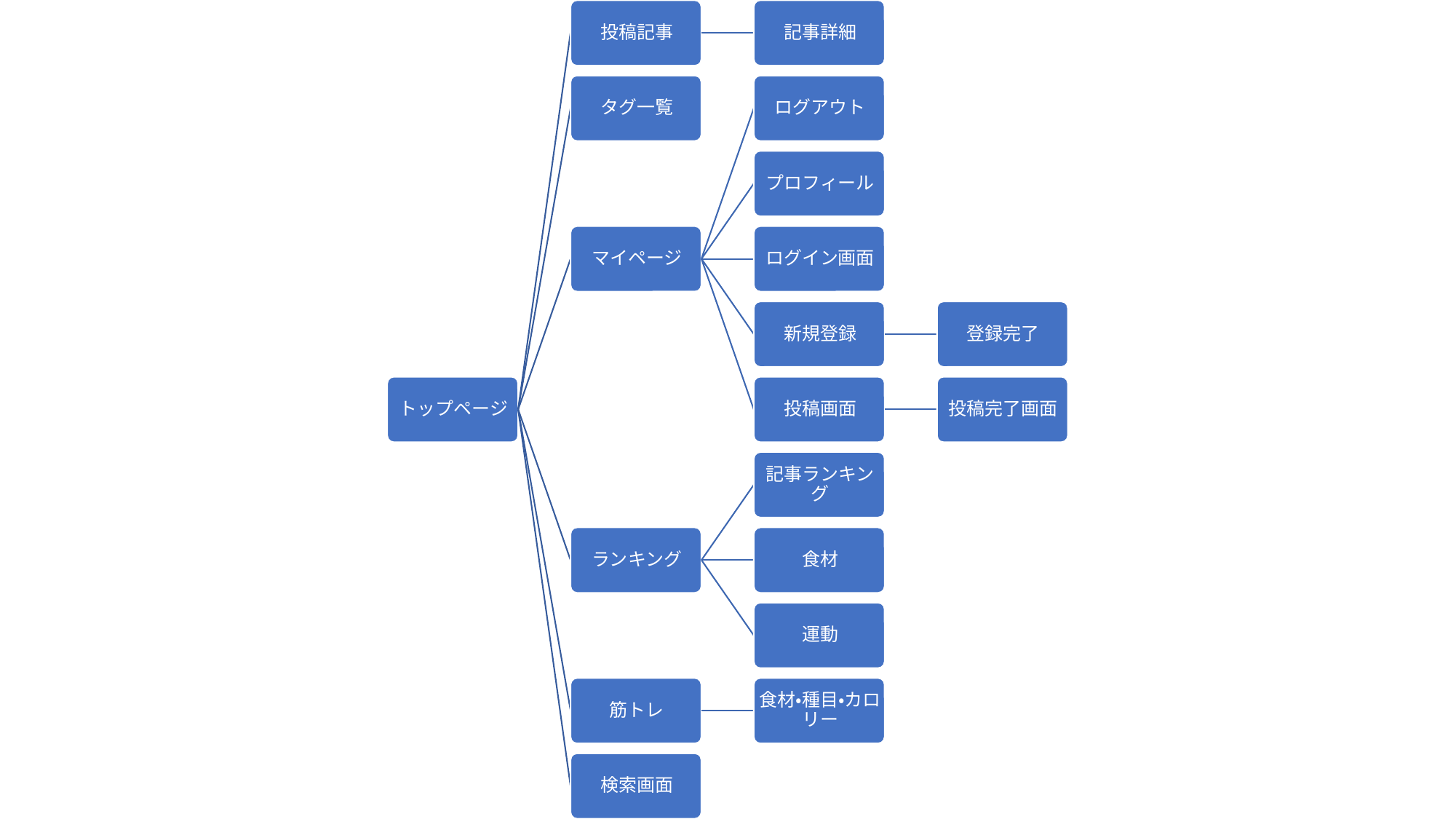

トップページ

投稿記事

記事詳細

タグ一覧

マイページ

ログアウト

プロフィール

ログイン画面

新規登録

登録完了

投稿画面

投稿完了画面

ランキング

記事ランキング

食材

運動

筋トレ

食材・種目・カロリー

検索画面